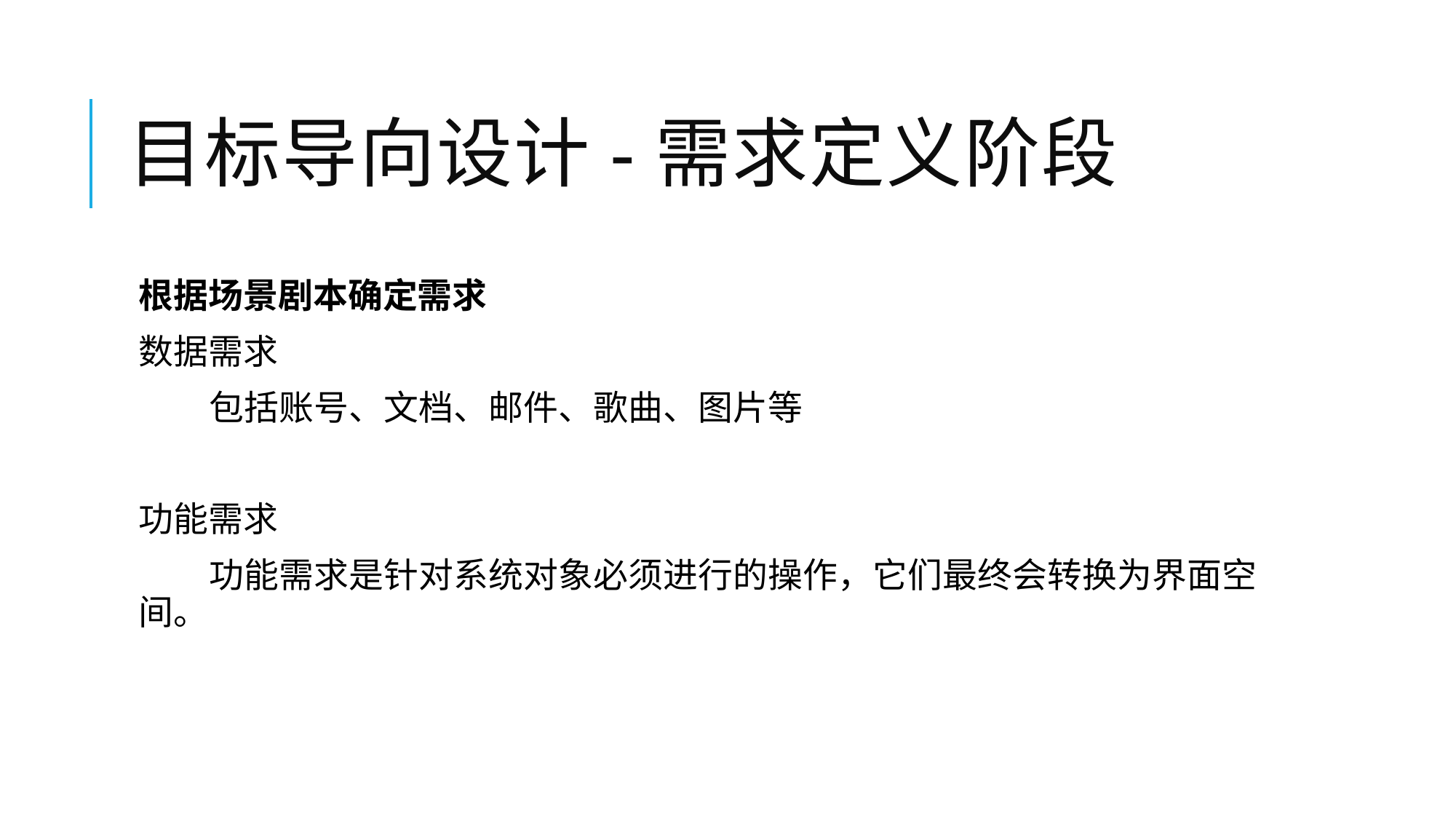

# 目标导向设计-需求定义阶段
根据场景剧本确定需求
数据需求
        包括账号、文档、邮件、歌曲、图片等

功能需求
        功能需求是针对系统对象必须进行的操作，它们最终会转换为界面空间。